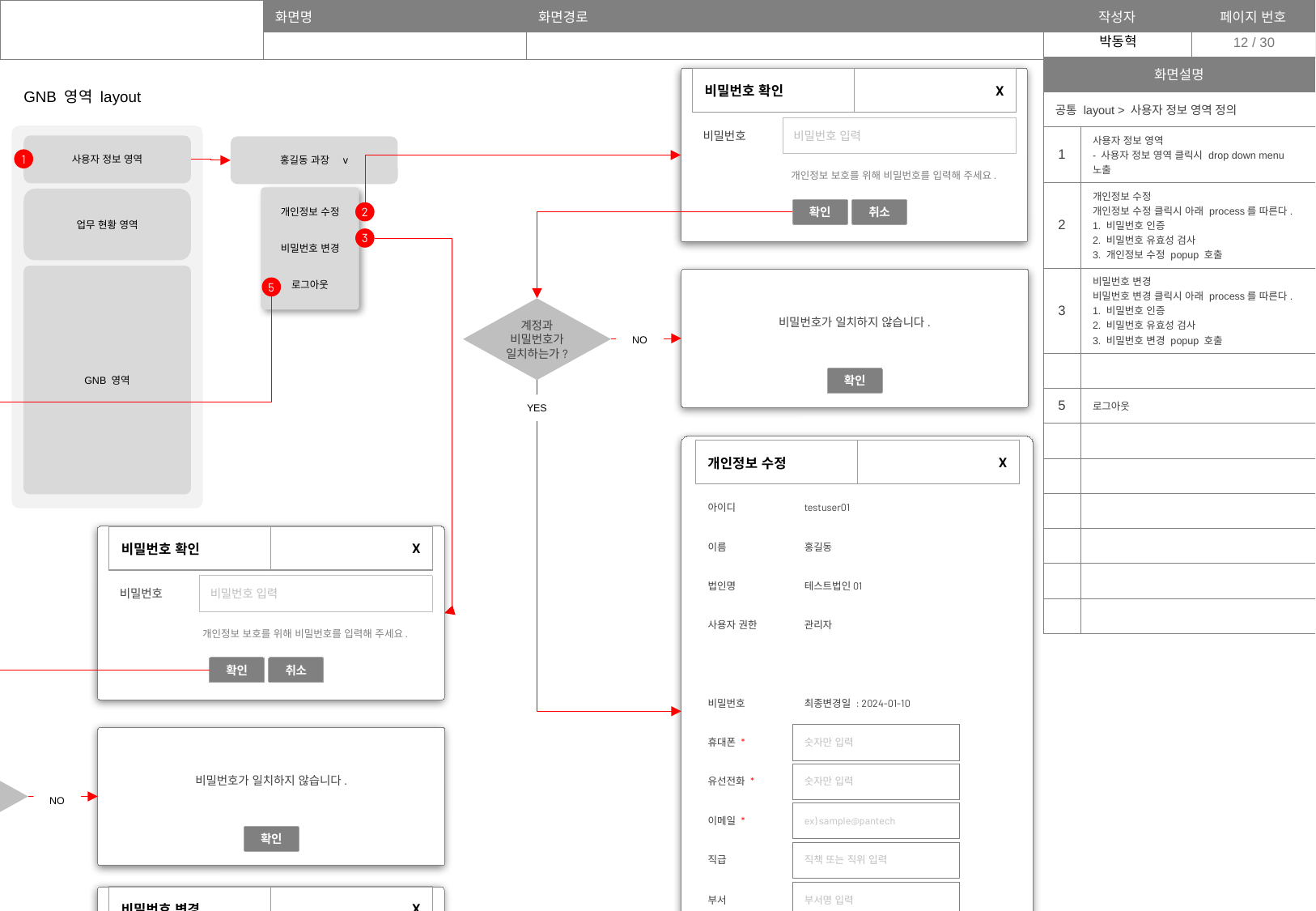

12

| 화면설명 |  |
| --- | --- |
| 공통 layout > 사용자 정보 영역 정의 |  |
| 1 | 사용자 정보 영역 - 사용자 정보 영역 클릭시 drop down menu 노출 |
| 2 | 개인정보 수정 개인정보 수정 클릭시 아래 process를 따른다. 1. 비밀번호 인증 2. 비밀번호 유효성 검사 3. 개인정보 수정 popup 호출 |
| 3 | 비밀번호 변경 비밀번호 변경 클릭시 아래 process를 따른다. 1. 비밀번호 인증 2. 비밀번호 유효성 검사 3. 비밀번호 변경 popup 호출 |
|  |  |
| 5 | 로그아웃 |
|  |  |
|  |  |
|  |  |
|  |  |
|  |  |
|  |  |

| 비밀번호 확인 | X |
| --- | --- |
GNB 영역 layout
비밀번호
비밀번호 입력

사용자 정보 영역
홍길동 과장    v
1
개인정보 보호를 위해 비밀번호를 입력해 주세요.
개인정보 수정

비밀번호 변경

로그아웃
업무 현황 영역
확인
취소
2
3
GNB 영역

5
비밀번호가 일치하지 않습니다.
계정과 비밀번호가 일치하는가?
NO
확인
YES

| 개인정보 수정 | X |
| --- | --- |
아이디
testuser01

| 비밀번호 확인 | X |
| --- | --- |
이름
홍길동
로그아웃 하시겠습니까?
법인명
테스트법인01
비밀번호
비밀번호 입력
사용자 권한
관리자
개인정보 보호를 위해 비밀번호를 입력해 주세요.
로그아웃
취소
확인
취소
비밀번호
최종변경일 : 2024-01-10
휴대폰 *
숫자만 입력

비밀번호가 일치하지 않습니다.
계정과 비밀번호가 일치하는가?
유선전화 *
숫자만 입력
NO
이메일 *
ex) sample@pantech
확인
직급
직책 또는 직위 입력
YES
부서
부서명 입력

| 비밀번호 변경 | X |
| --- | --- |
새 비밀번호
대/소문자, 숫자, 특수문자 2 이상 조합(길이 8~16자리)
저장
취소
비밀번호 확인
새 비밀번호와 동일해야 합니다.
확인
취소
“새 비밀번호” 와 “비밀번호 확인” 입력값이 동일한가?
필수항목이 입려되었는가?
NO
YES
NO
YES
alert

** 개인정보가 수정되었습니다.. (확인) **
alert

** 비밀번호가 변경되었습니다.. (확인) **
alert

** 비밀번호가 일치하지 않습니다. (확인) **
alert

** 미입력된 필수 항목이 있습니다. (확인) **